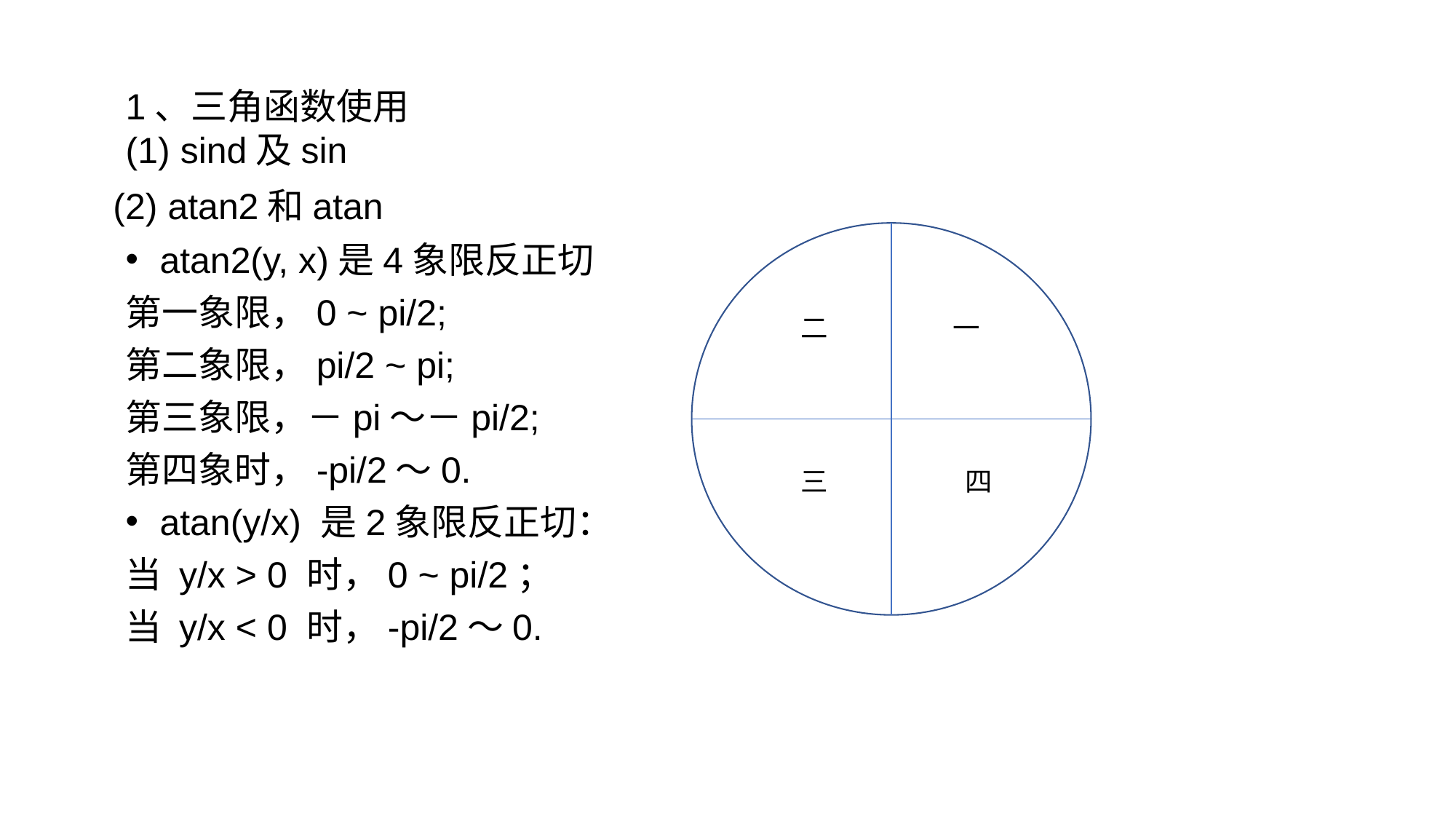

1、三角函数使用
(1) sind及sin

(2) atan2和atan
atan2(y, x)是4象限反正切
第一象限，0 ~ pi/2;
第二象限，pi/2 ~ pi;
第三象限，－pi～－pi/2;
第四象时，-pi/2～0.
atan(y/x) 是2象限反正切：
当 y/x > 0 时，0 ~ pi/2；
当 y/x < 0 时，-pi/2～0.

二
一
三
四